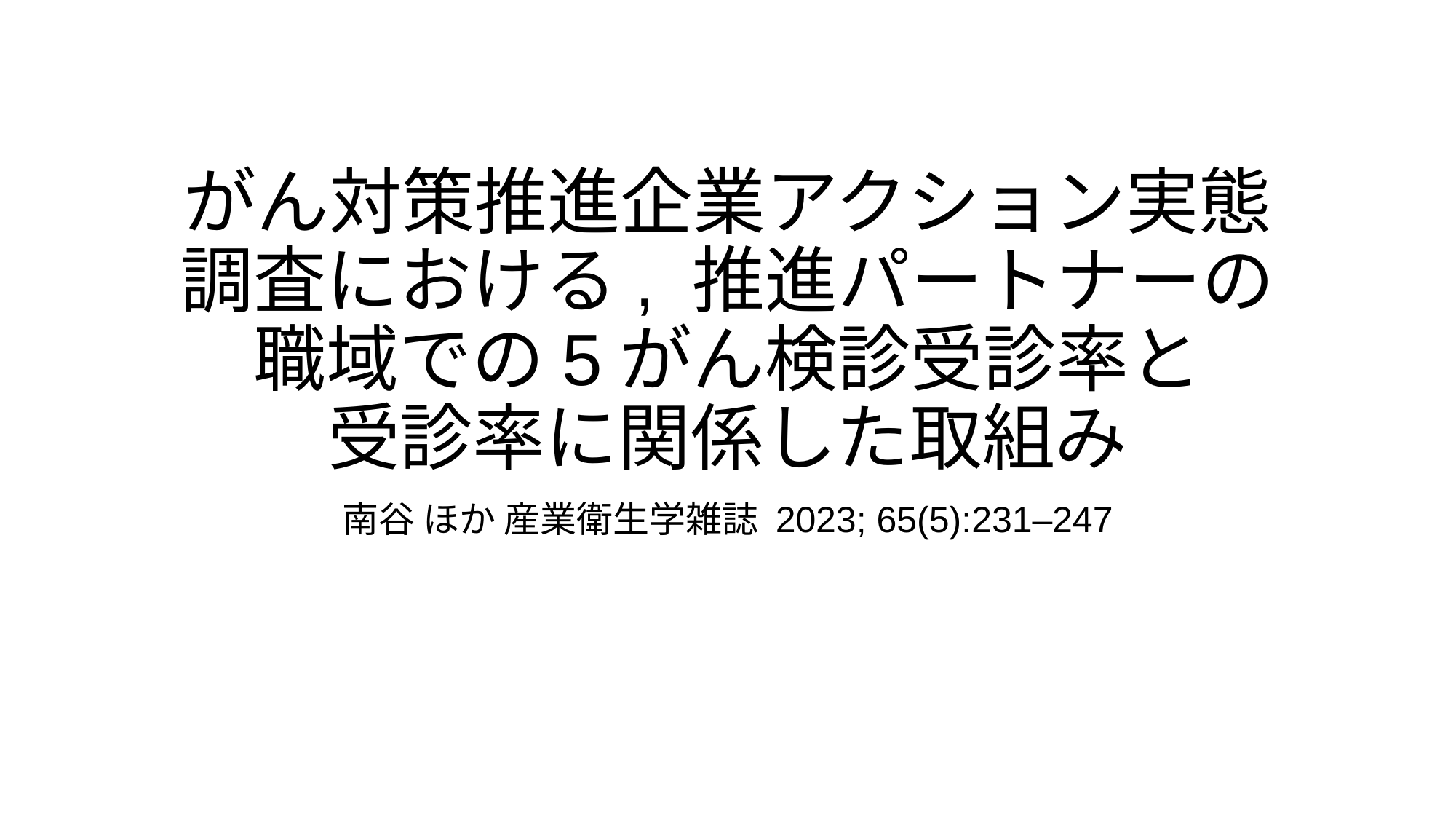

# がん対策推進企業アクション実態調査における, 推進パートナーの職域での5がん検診受診率と 受診率に関係した取組み
南谷 ほか 産業衛生学雑誌 2023; 65(5):231–247